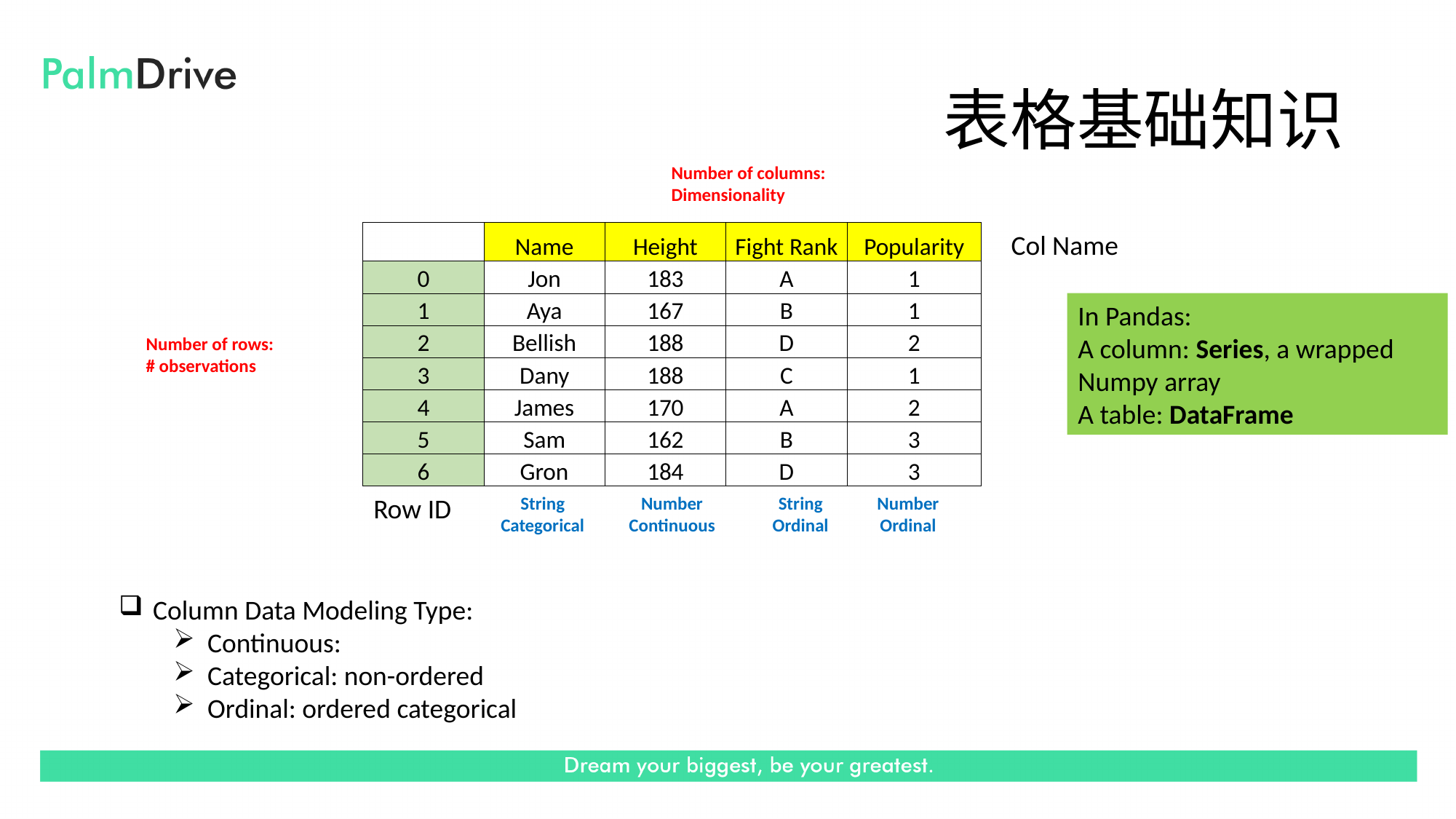

# 表格基础知识
Number of columns: Dimensionality
|  | Name | Height | Fight Rank | Popularity |
| --- | --- | --- | --- | --- |
| 0 | Jon | 183 | A | 1 |
| 1 | Aya | 167 | B | 1 |
| 2 | Bellish | 188 | D | 2 |
| 3 | Dany | 188 | C | 1 |
| 4 | James | 170 | A | 2 |
| 5 | Sam | 162 | B | 3 |
| 6 | Gron | 184 | D | 3 |
Col Name
In Pandas:
A column: Series, a wrapped Numpy array
A table: DataFrame
Number of rows: # observations
Number
Continuous
String
Ordinal
Number
Ordinal
Row ID
String
Categorical
Column Data Modeling Type:
Continuous:
Categorical: non-ordered
Ordinal: ordered categorical